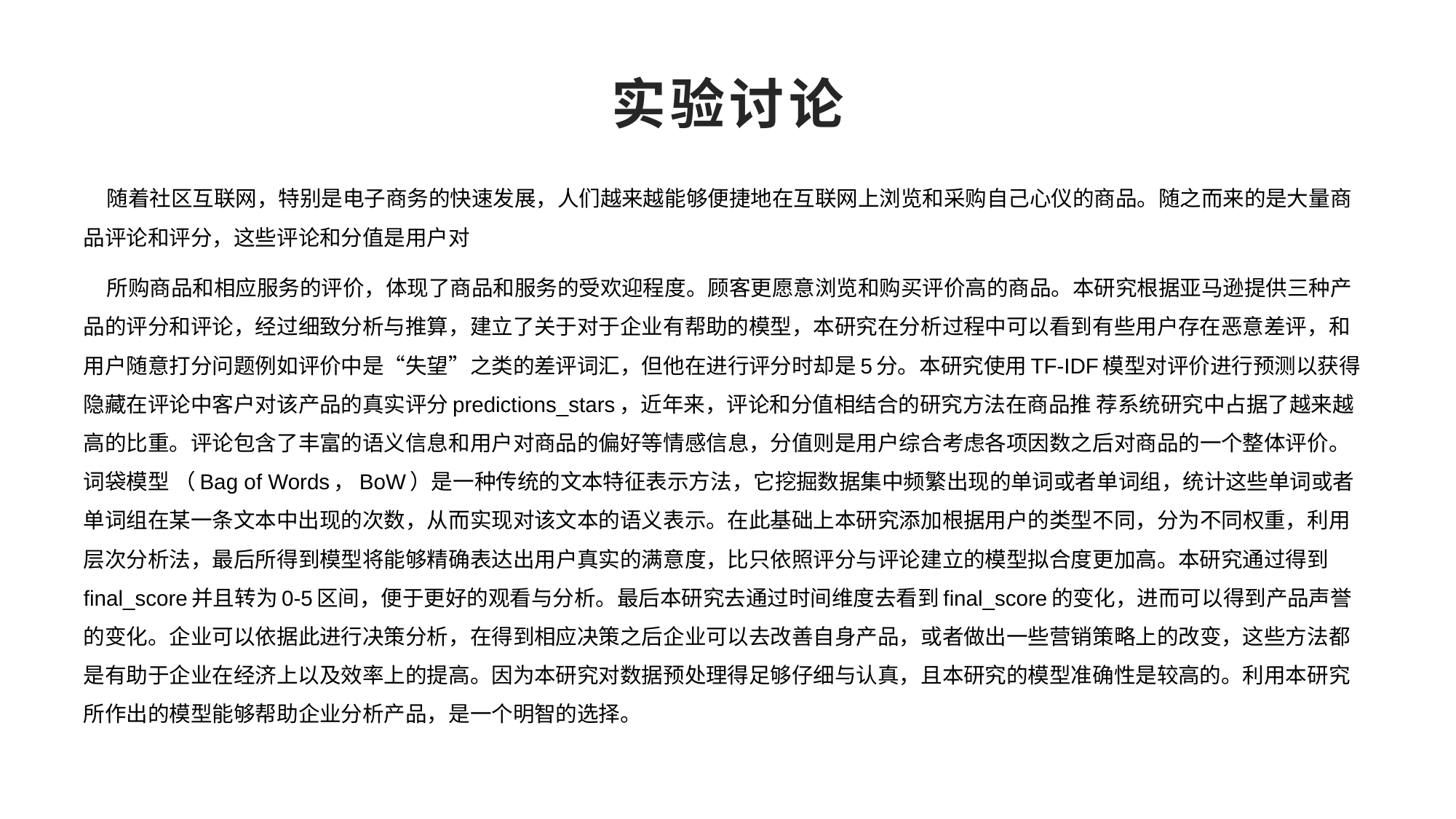

# 实验讨论
    随着社区互联网，特别是电子商务的快速发展，人们越来越能够便捷地在互联网上浏览和采购自己心仪的商品。随之而来的是大量商品评论和评分，这些评论和分值是用户对
    所购商品和相应服务的评价，体现了商品和服务的受欢迎程度。顾客更愿意浏览和购买评价高的商品。本研究根据亚马逊提供三种产品的评分和评论，经过细致分析与推算，建立了关于对于企业有帮助的模型，本研究在分析过程中可以看到有些用户存在恶意差评，和用户随意打分问题例如评价中是“失望”之类的差评词汇，但他在进行评分时却是5分。本研究使用TF-IDF模型对评价进行预测以获得隐藏在评论中客户对该产品的真实评分predictions_stars，近年来，评论和分值相结合的研究方法在商品推 荐系统研究中占据了越来越高的比重。评论包含了丰富的语义信息和用户对商品的偏好等情感信息，分值则是用户综合考虑各项因数之后对商品的一个整体评价。词袋模型 （Bag of Words，BoW）是一种传统的文本特征表示方法，它挖掘数据集中频繁出现的单词或者单词组，统计这些单词或者单词组在某一条文本中出现的次数，从而实现对该文本的语义表示。在此基础上本研究添加根据用户的类型不同，分为不同权重，利用层次分析法，最后所得到模型将能够精确表达出用户真实的满意度，比只依照评分与评论建立的模型拟合度更加高。本研究通过得到final_score并且转为0-5区间，便于更好的观看与分析。最后本研究去通过时间维度去看到final_score的变化，进而可以得到产品声誉的变化。企业可以依据此进行决策分析，在得到相应决策之后企业可以去改善自身产品，或者做出一些营销策略上的改变，这些方法都是有助于企业在经济上以及效率上的提高。因为本研究对数据预处理得足够仔细与认真，且本研究的模型准确性是较高的。利用本研究所作出的模型能够帮助企业分析产品，是一个明智的选择。